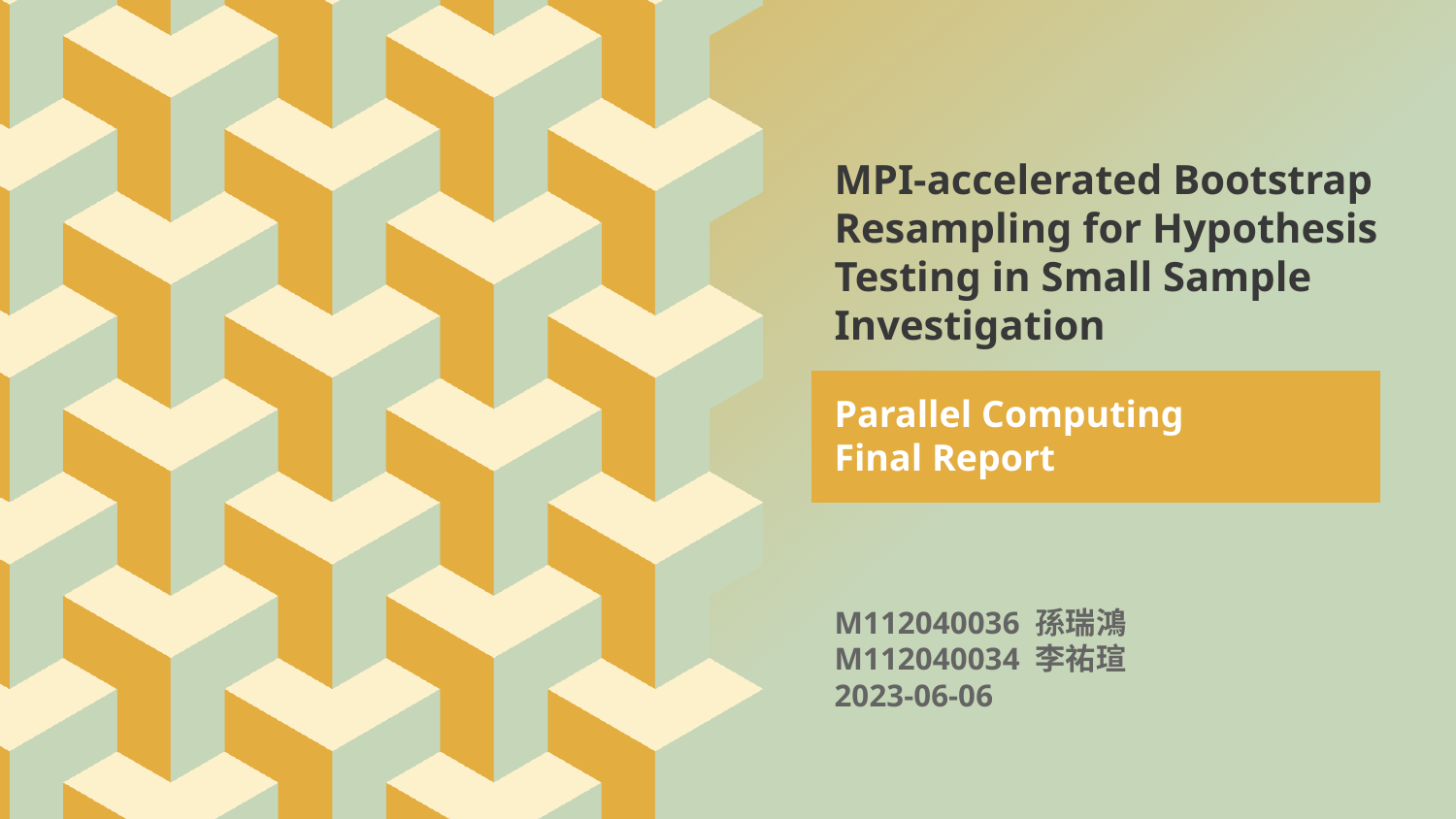

MPI-accelerated Bootstrap Resampling for Hypothesis Testing in Small Sample Investigation
Parallel Computing
Final Report
M112040036 孫瑞鴻
M112040034 李祐瑄
2023-06-06